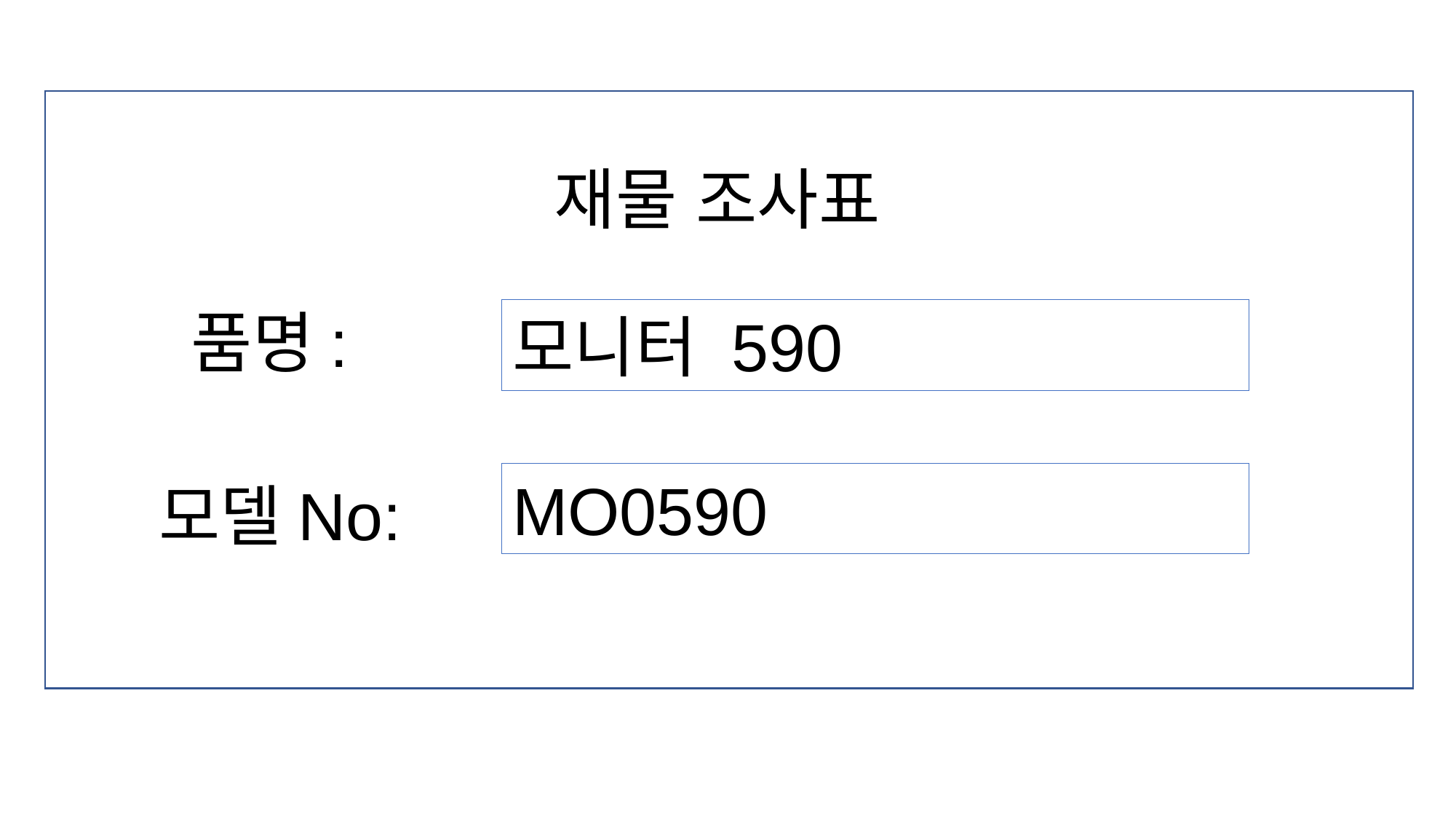

재물 조사표
품명:
모니터 590
MO0590
모델No: